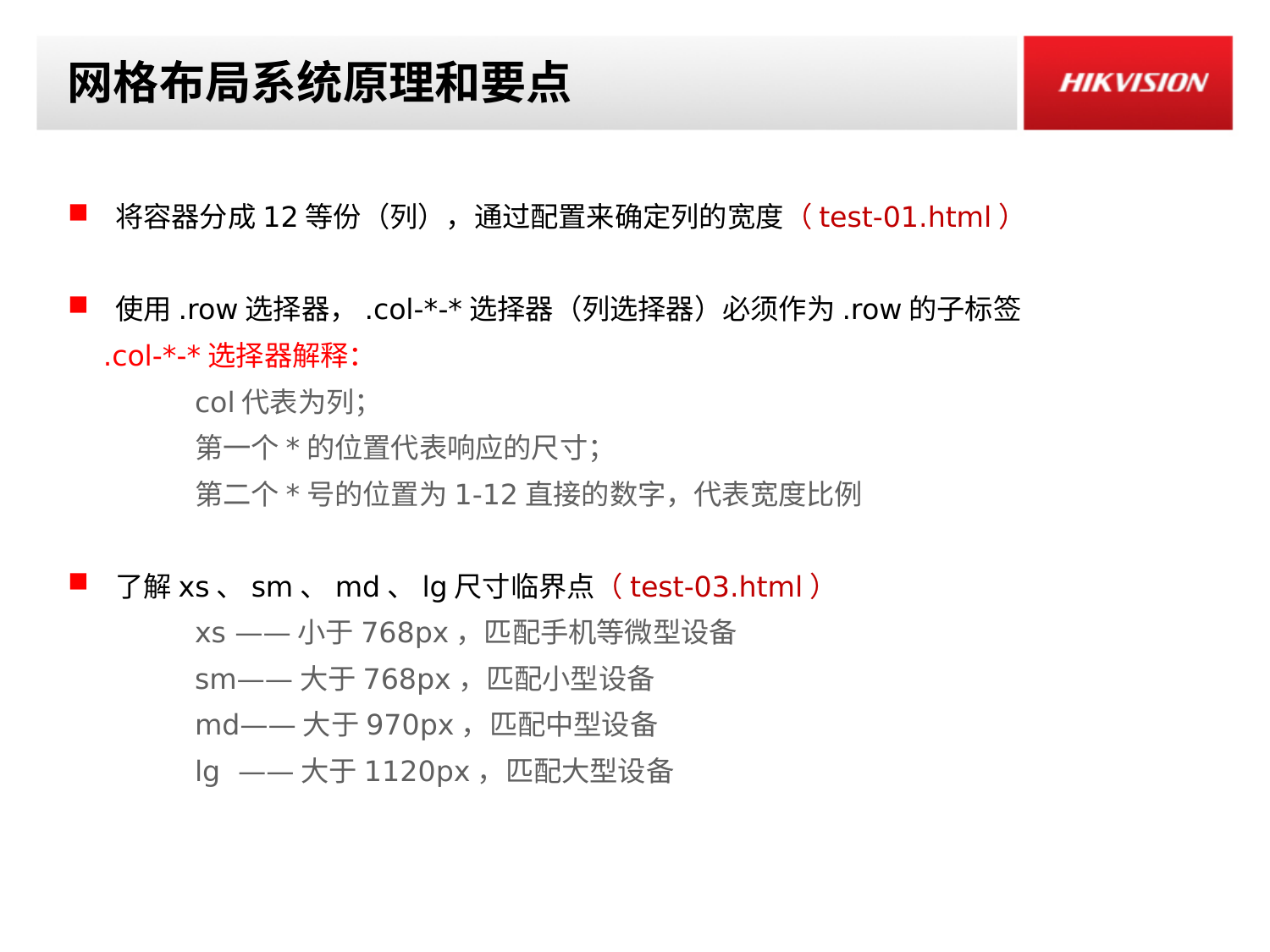

# 网格布局系统原理和要点
将容器分成12等份（列），通过配置来确定列的宽度（test-01.html）

使用.row选择器，.col-*-*选择器（列选择器）必须作为.row的子标签
    .col-*-*选择器解释：
	col代表为列；
	第一个*的位置代表响应的尺寸；
	第二个*号的位置为1-12直接的数字，代表宽度比例

了解xs、sm、md、lg尺寸临界点（test-03.html）
	xs ——小于768px，匹配手机等微型设备
	sm——大于768px，匹配小型设备
	md——大于970px，匹配中型设备
	lg  ——大于1120px，匹配大型设备